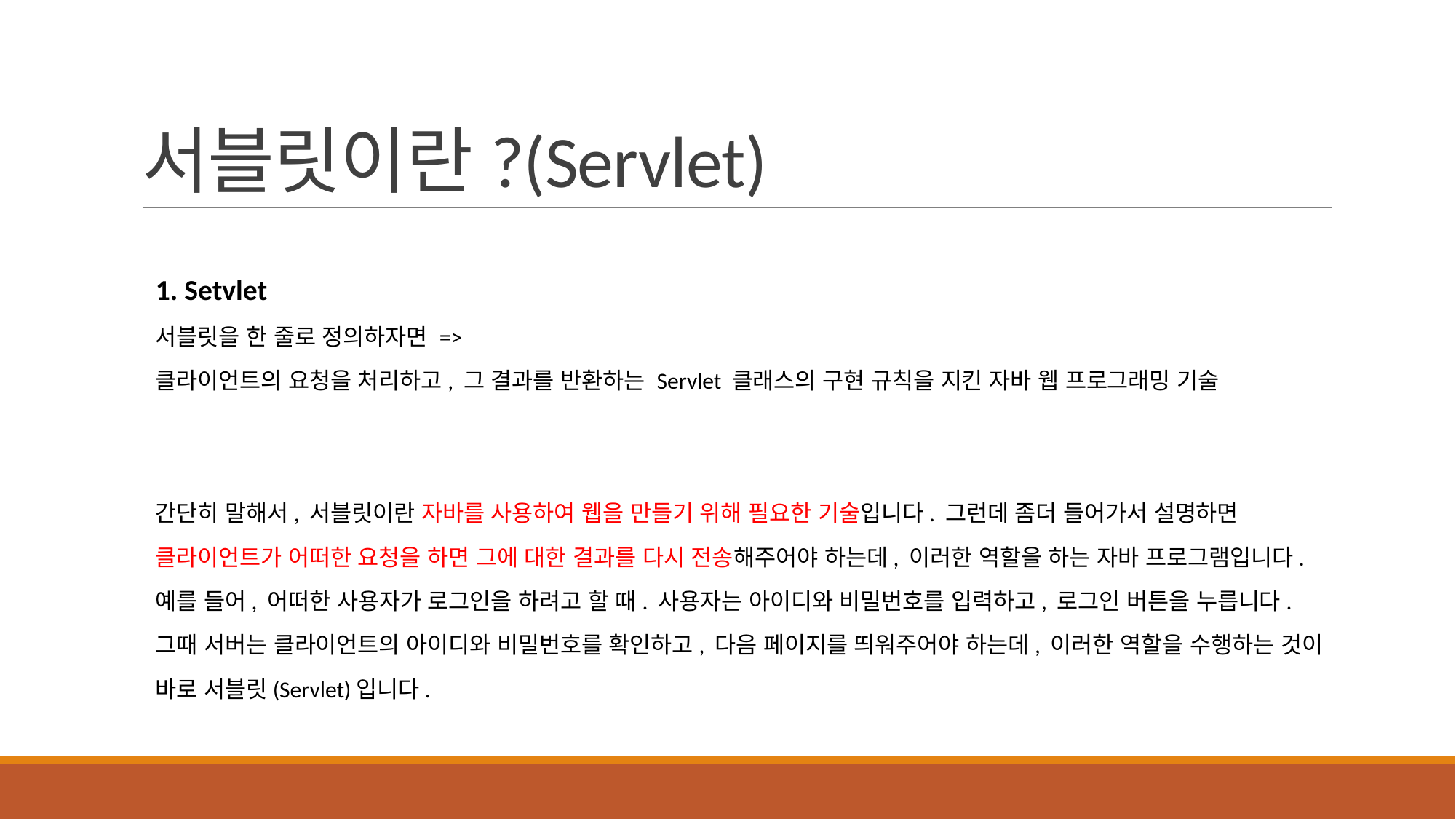

# 서블릿이란?(Servlet)
1. Setvlet
서블릿을 한 줄로 정의하자면 =>
클라이언트의 요청을 처리하고, 그 결과를 반환하는 Servlet 클래스의 구현 규칙을 지킨 자바 웹 프로그래밍 기술

간단히 말해서, 서블릿이란 자바를 사용하여 웹을 만들기 위해 필요한 기술입니다. 그런데 좀더 들어가서 설명하면 클라이언트가 어떠한 요청을 하면 그에 대한 결과를 다시 전송해주어야 하는데, 이러한 역할을 하는 자바 프로그램입니다.
예를 들어, 어떠한 사용자가 로그인을 하려고 할 때. 사용자는 아이디와 비밀번호를 입력하고, 로그인 버튼을 누릅니다.
그때 서버는 클라이언트의 아이디와 비밀번호를 확인하고, 다음 페이지를 띄워주어야 하는데, 이러한 역할을 수행하는 것이 바로 서블릿(Servlet)입니다.